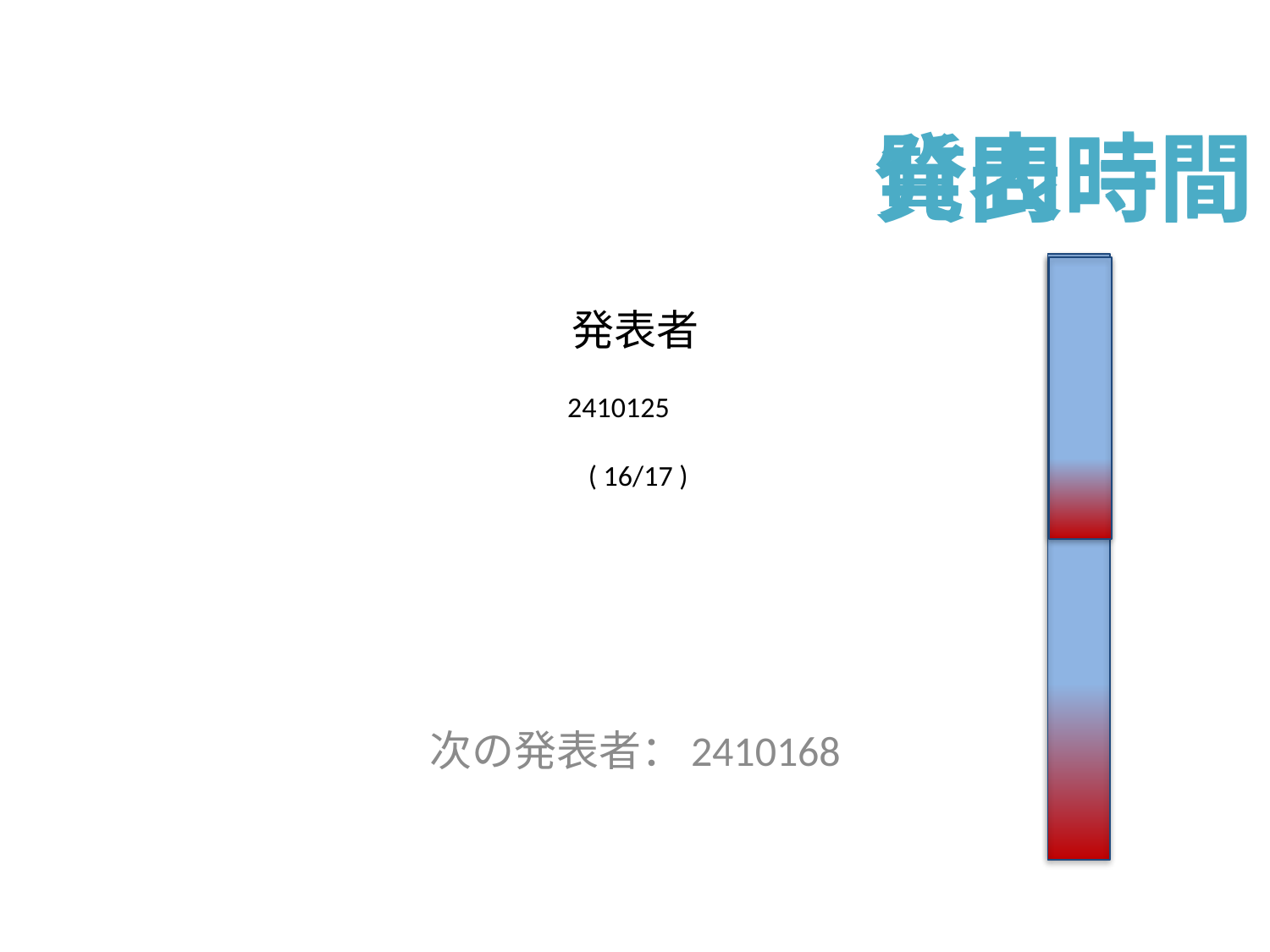

発表時間
質問時間

# 発表者

2410125

 ( 16/17 )

次の発表者：2410168